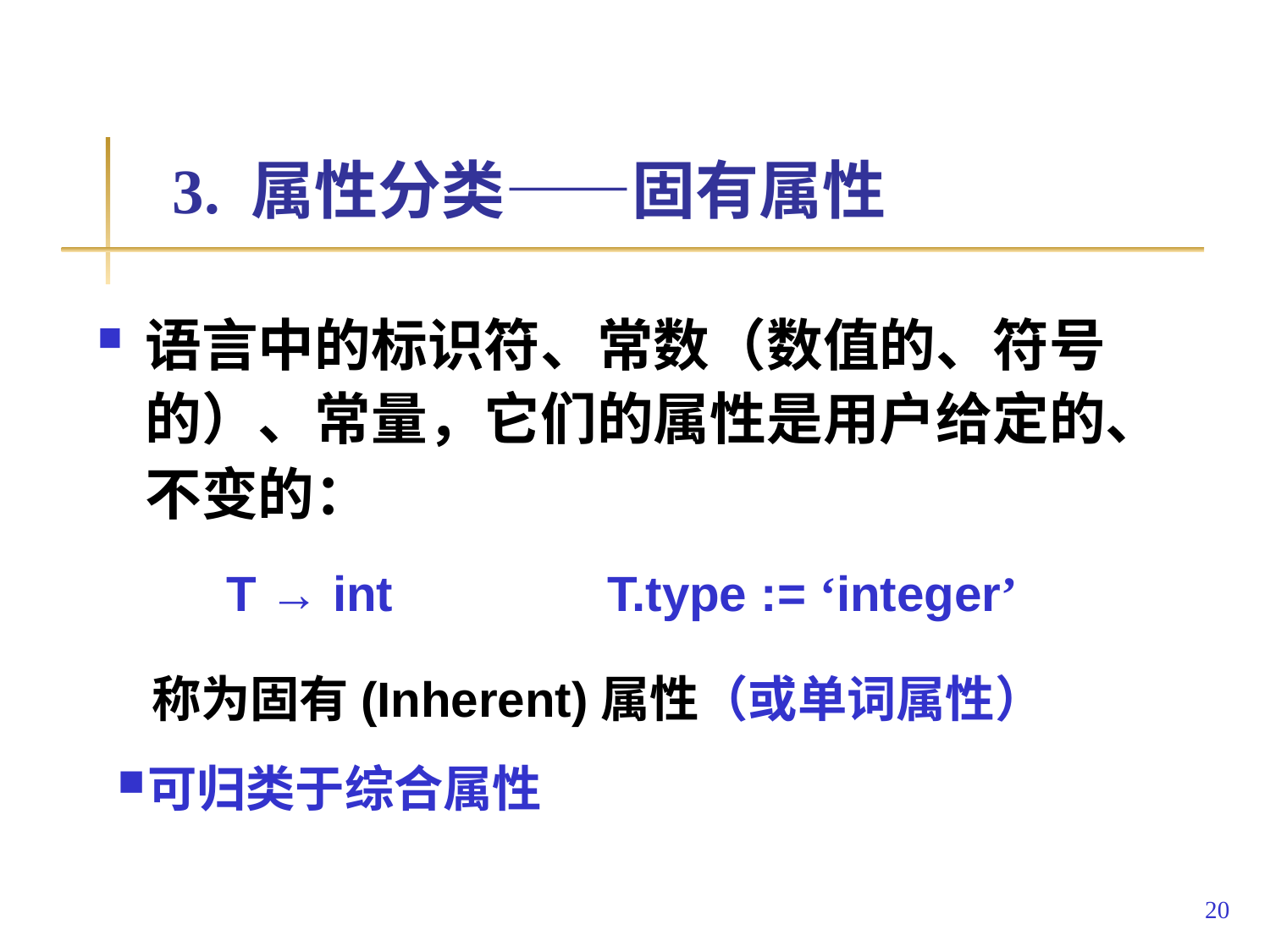

# 3. 属性分类——固有属性
语言中的标识符、常数（数值的、符号的）、常量，它们的属性是用户给定的、不变的：
T → int		T.type := ‘integer’
  称为固有(Inherent)属性（或单词属性）
可归类于综合属性
20